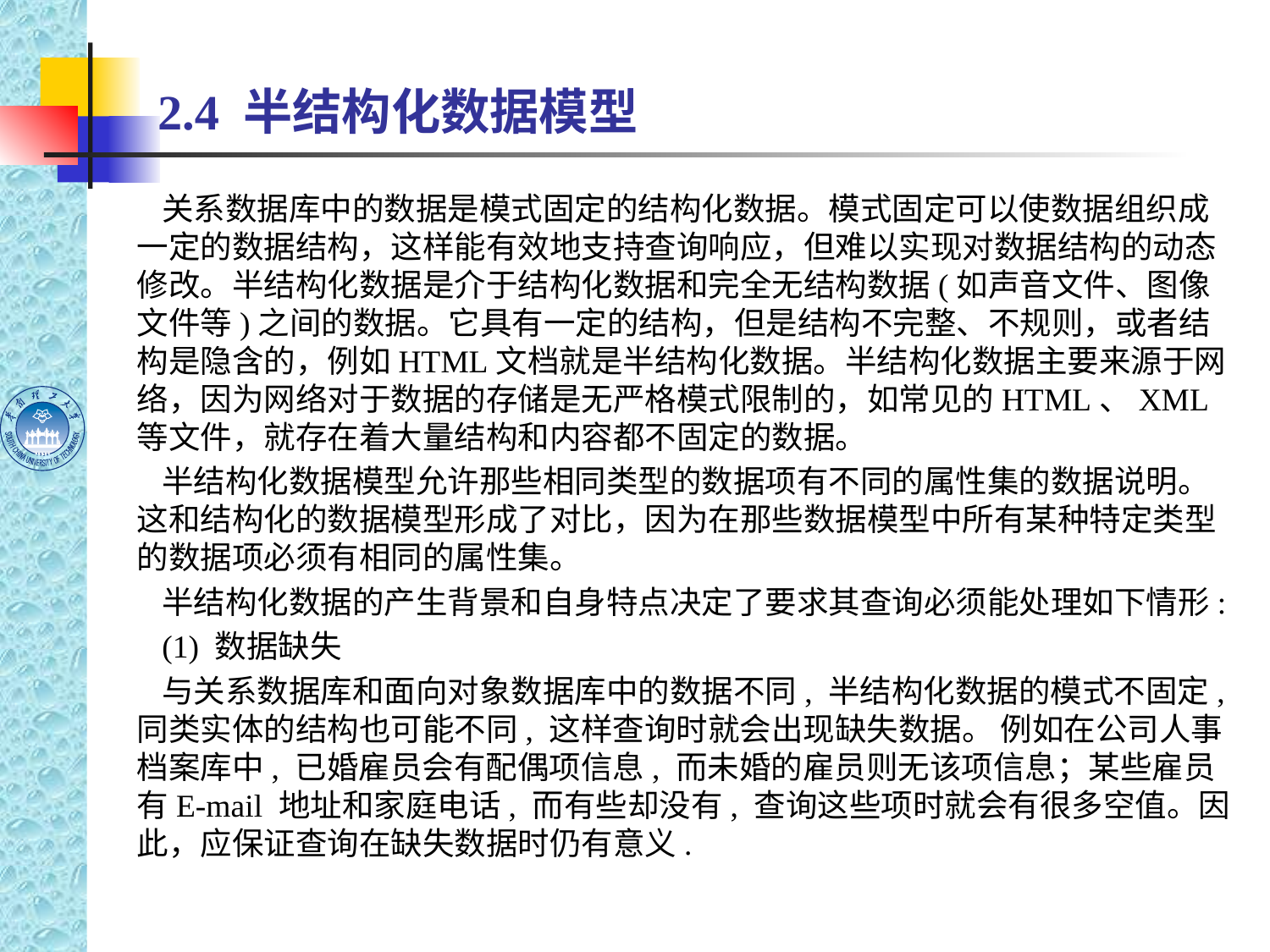

# 2.4 半结构化数据模型
关系数据库中的数据是模式固定的结构化数据。模式固定可以使数据组织成一定的数据结构，这样能有效地支持查询响应，但难以实现对数据结构的动态修改。半结构化数据是介于结构化数据和完全无结构数据(如声音文件、图像文件等)之间的数据。它具有一定的结构，但是结构不完整、不规则，或者结构是隐含的，例如HTML文档就是半结构化数据。半结构化数据主要来源于网络，因为网络对于数据的存储是无严格模式限制的，如常见的HTML、XML等文件，就存在着大量结构和内容都不固定的数据。
半结构化数据模型允许那些相同类型的数据项有不同的属性集的数据说明。这和结构化的数据模型形成了对比，因为在那些数据模型中所有某种特定类型的数据项必须有相同的属性集。
半结构化数据的产生背景和自身特点决定了要求其查询必须能处理如下情形:
(1) 数据缺失
与关系数据库和面向对象数据库中的数据不同, 半结构化数据的模式不固定, 同类实体的结构也可能不同, 这样查询时就会出现缺失数据。 例如在公司人事档案库中, 已婚雇员会有配偶项信息, 而未婚的雇员则无该项信息；某些雇员有E-mail 地址和家庭电话, 而有些却没有, 查询这些项时就会有很多空值。因此，应保证查询在缺失数据时仍有意义.